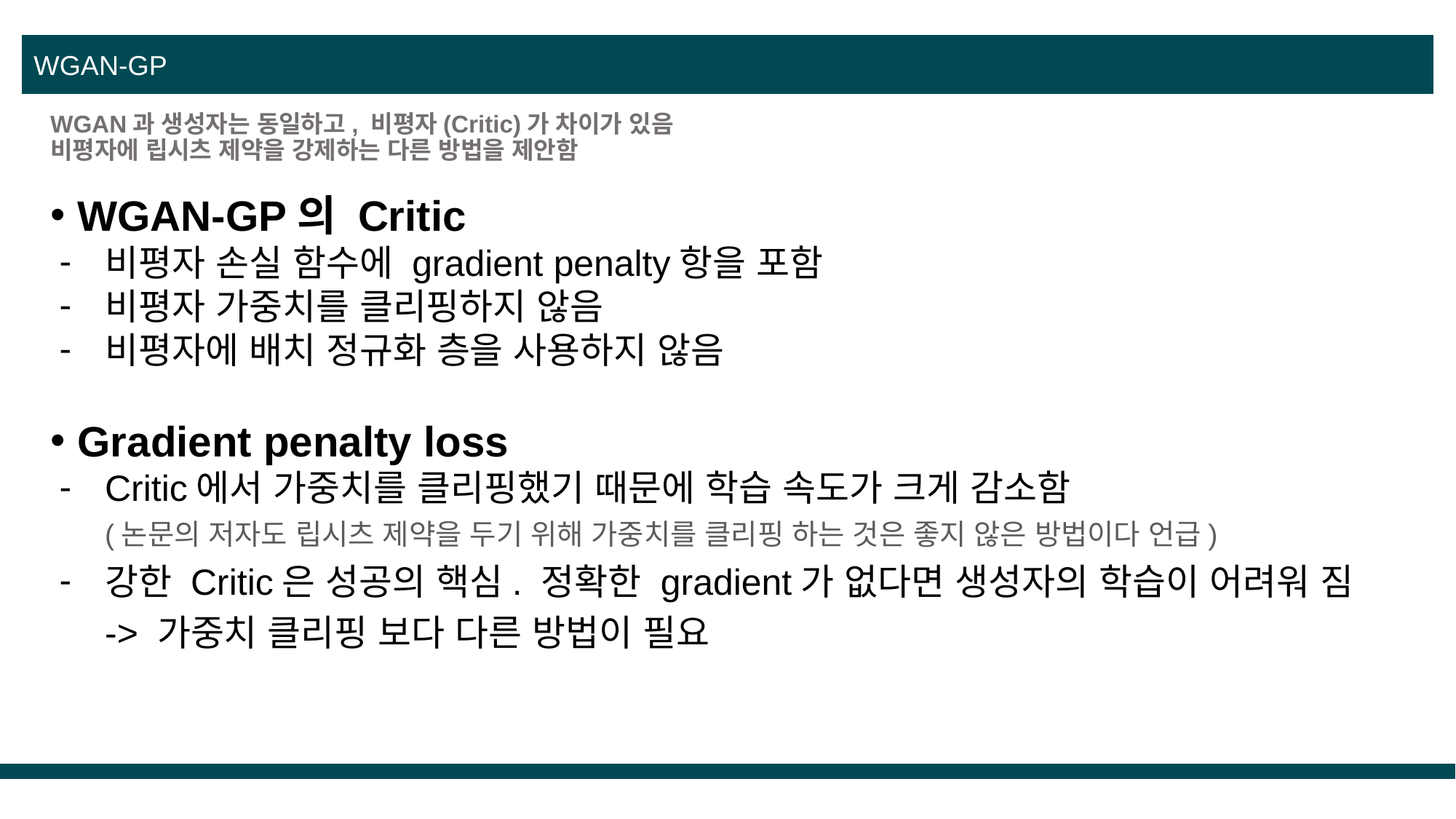

WGAN-GP
WGAN과 생성자는 동일하고, 비평자(Critic)가 차이가 있음
비평자에 립시츠 제약을 강제하는 다른 방법을 제안함
WGAN-GP의 Critic
비평자 손실 함수에 gradient penalty항을 포함
비평자 가중치를 클리핑하지 않음
비평자에 배치 정규화 층을 사용하지 않음

Gradient penalty loss
Critic에서 가중치를 클리핑했기 때문에 학습 속도가 크게 감소함
(논문의 저자도 립시츠 제약을 두기 위해 가중치를 클리핑 하는 것은 좋지 않은 방법이다 언급)
강한 Critic은 성공의 핵심. 정확한 gradient가 없다면 생성자의 학습이 어려워 짐
-> 가중치 클리핑 보다 다른 방법이 필요